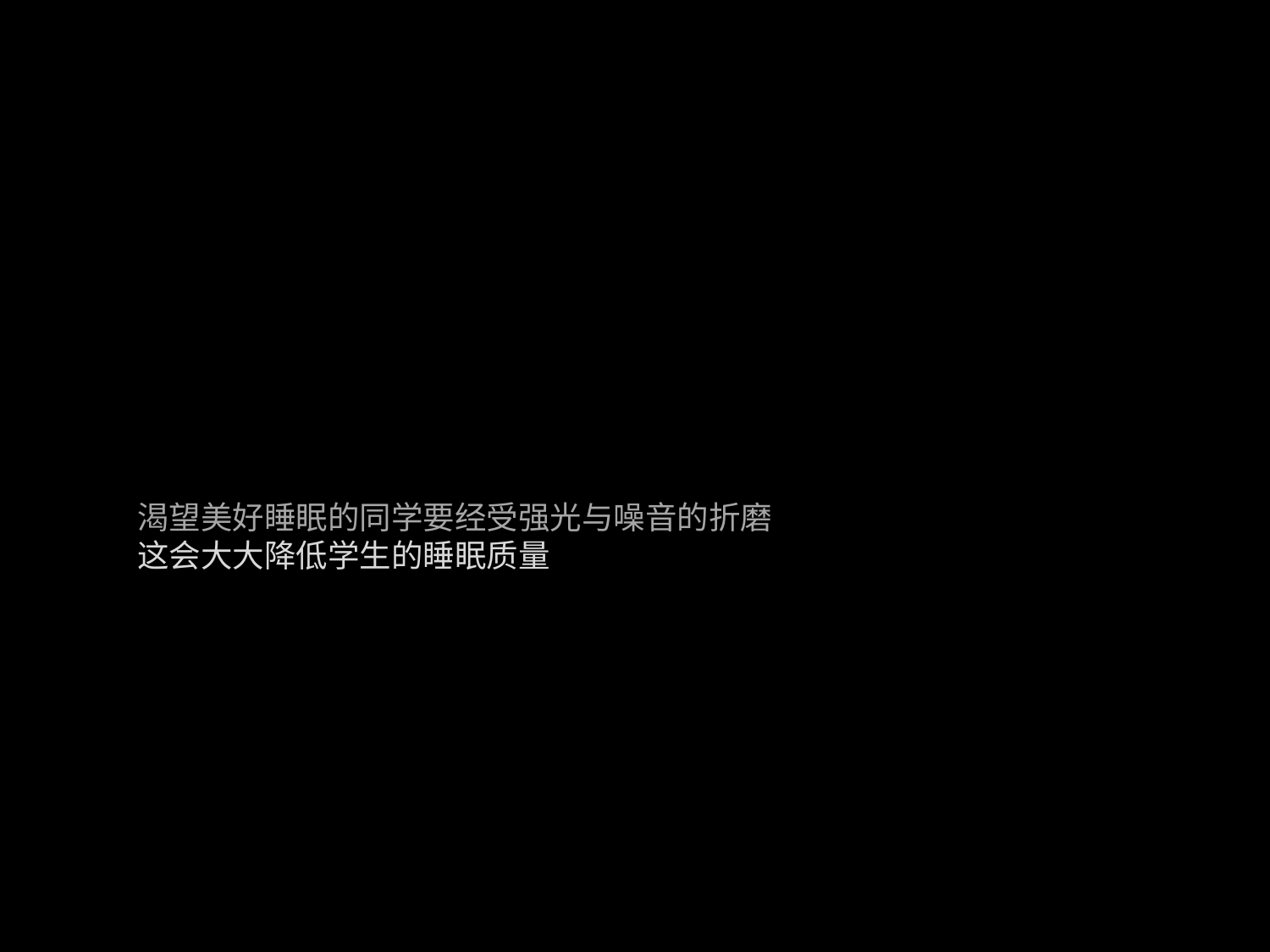

每当夜幕降临时，学生们怀着对美好明天期待进入梦乡。
但是他们的身边并不安全。

在不到二十平米的空间内
宿管的超时延熄提醒已经说倦
仍然有卷怪在灯光下继续内卷
仍然有同学在黑暗中低语

渴望美好睡眠的同学要经受强光与噪音的折磨
这会大大降低学生的睡眠质量